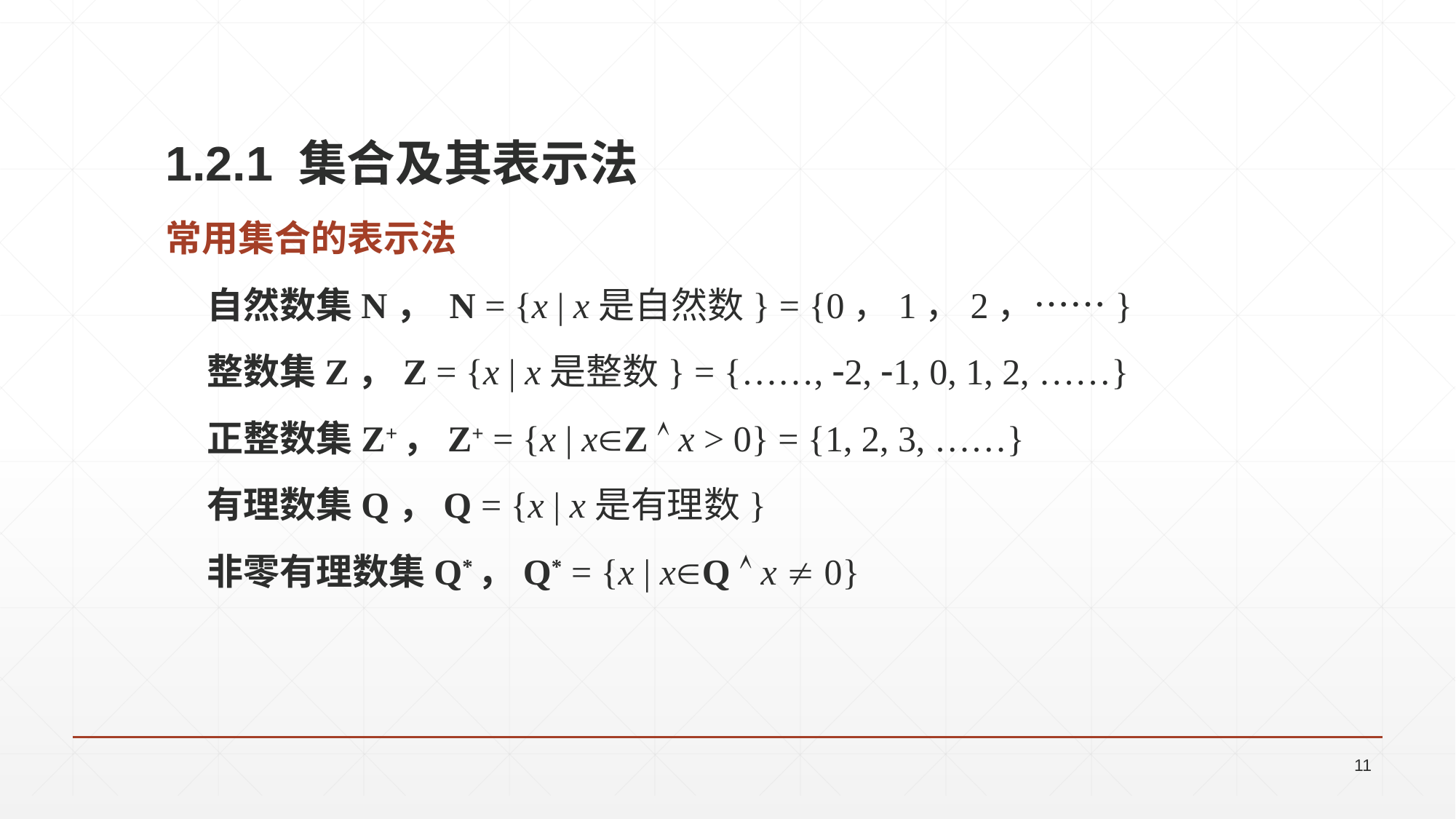

1.2.1 集合及其表示法
常用集合的表示法
    自然数集N， N = {x | x是自然数} = {0，1，2，……}
    整数集Z，Z = {x | x是整数} = {……, −2, −1, 0, 1, 2, ……}
    正整数集Z+，Z+ = {x | x∈Z ∧ x > 0} = {1, 2, 3, ……}
    有理数集Q，Q = {x | x是有理数}
    非零有理数集Q*，Q* = {x | x∈Q ∧ x ≠ 0}
11